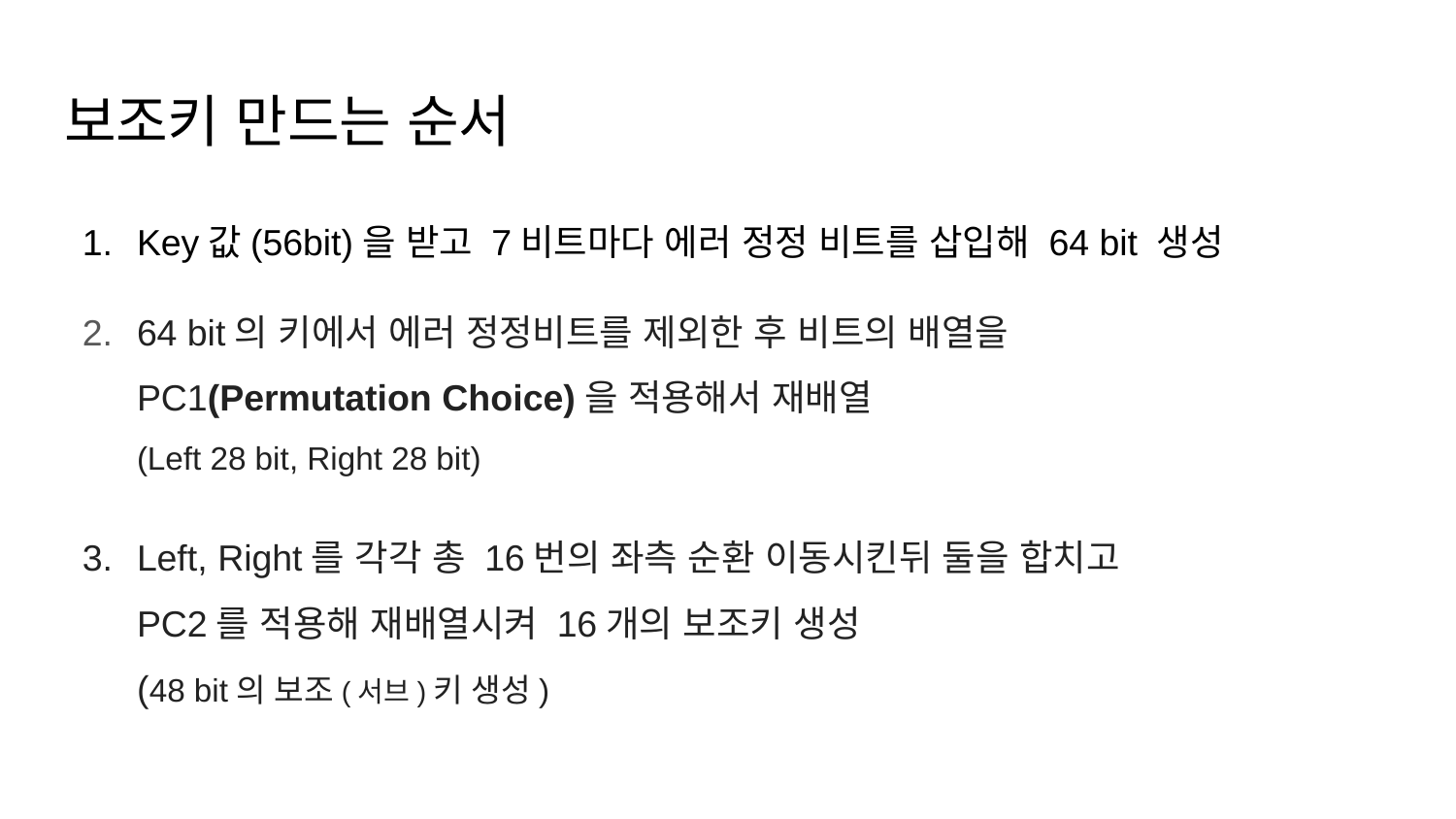

# 보조키 만드는 순서
Key값(56bit)을 받고 7비트마다 에러 정정 비트를 삽입해 64 bit 생성
64 bit의 키에서 에러 정정비트를 제외한 후 비트의 배열을
PC1(Permutation Choice)을 적용해서 재배열
(Left 28 bit, Right 28 bit)
Left, Right를 각각 총 16번의 좌측 순환 이동시킨뒤 둘을 합치고
PC2를 적용해 재배열시켜 16개의 보조키 생성
(48 bit의 보조(서브)키 생성)